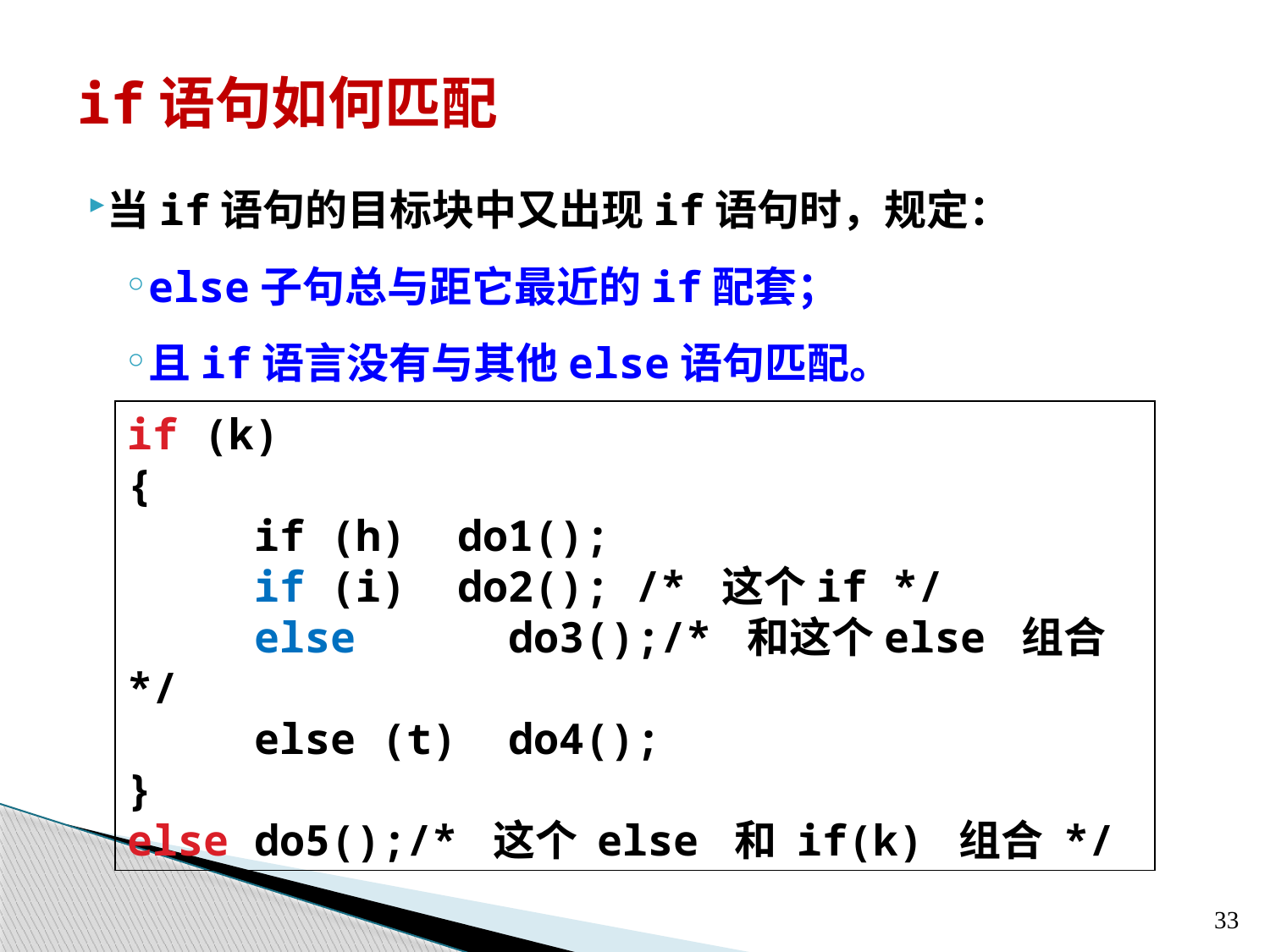

if语句如何匹配
当if语句的目标块中又出现if语句时，规定：
else子句总与距它最近的if配套；
且if语言没有与其他else语句匹配。
if (k)
{
	if (h)  do1();
	if (i)  do2();	/* 这个if */
	else 	do3();/* 和这个else 组合 */
	else (t)  do4();
}
else do5();/* 这个 else 和 if(k) 组合 */
33